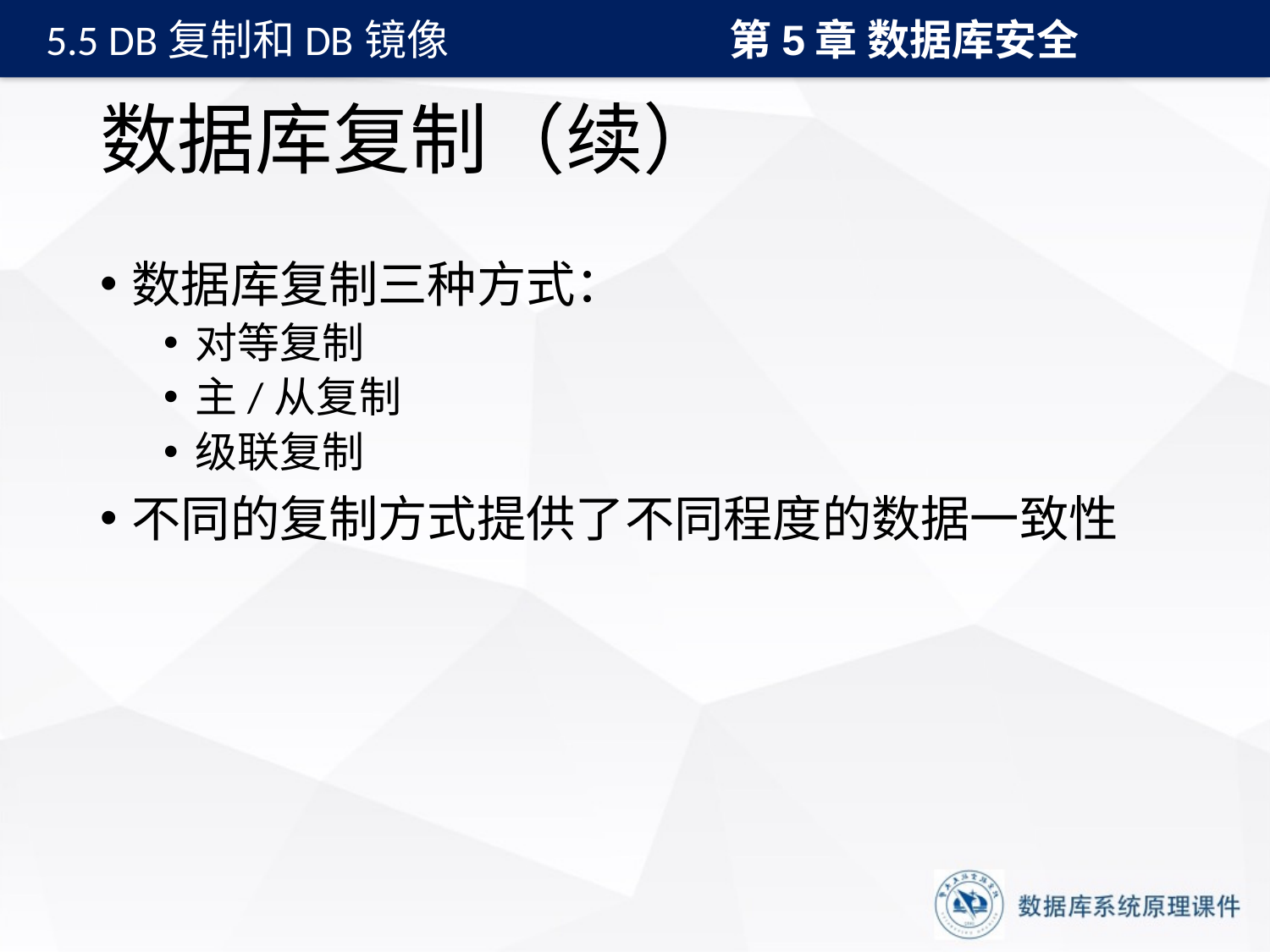

第5章 数据库安全
5.5 DB复制和DB镜像
# 数据库复制（续）
数据库复制三种方式：
对等复制
主/从复制
级联复制
不同的复制方式提供了不同程度的数据一致性